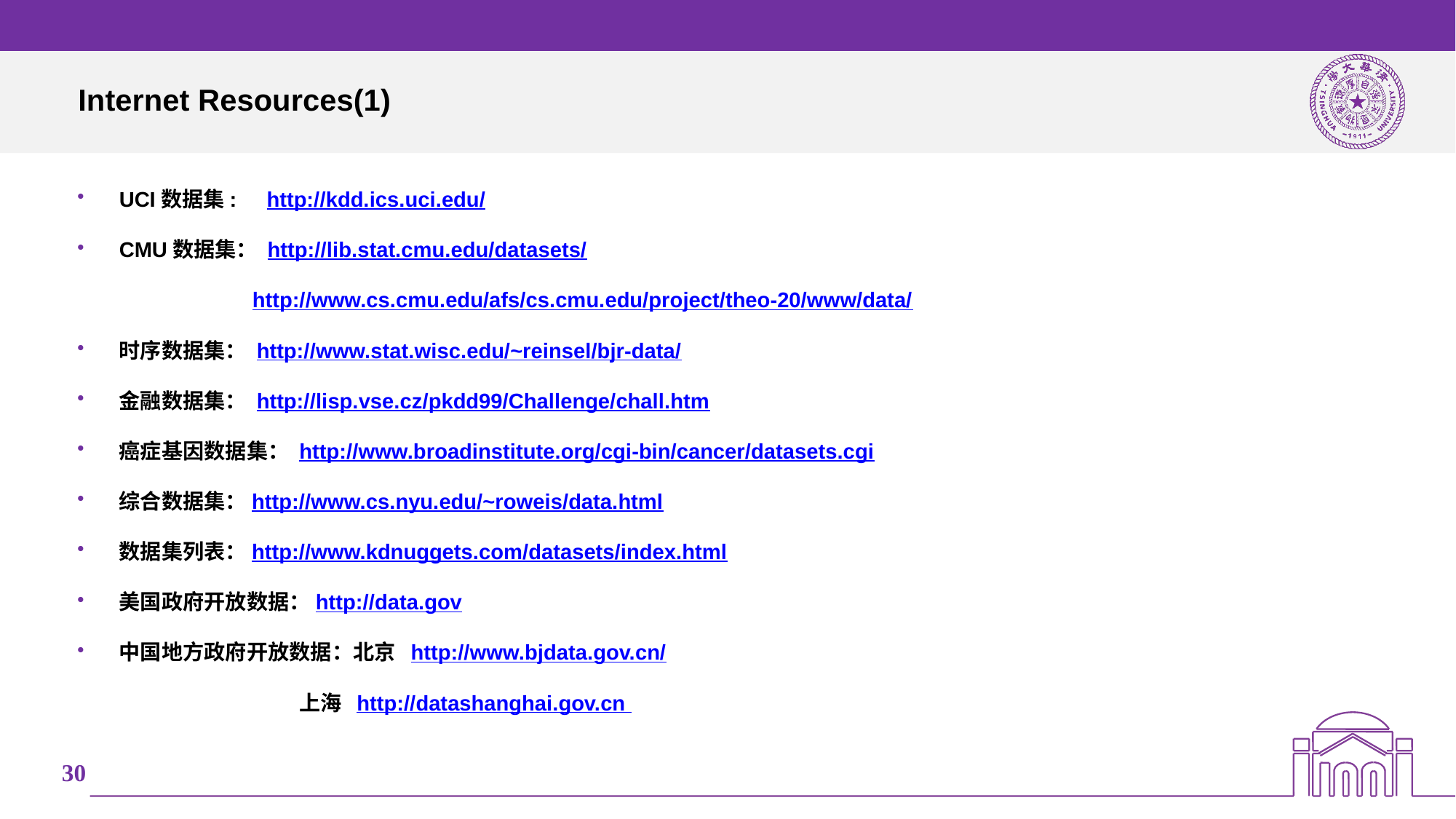

# Internet Resources(1)
UCI数据集:     http://kdd.ics.uci.edu/
CMU数据集： http://lib.stat.cmu.edu/datasets/
                             http://www.cs.cmu.edu/afs/cs.cmu.edu/project/theo-20/www/data/
时序数据集： http://www.stat.wisc.edu/~reinsel/bjr-data/
金融数据集： http://lisp.vse.cz/pkdd99/Challenge/chall.htm
癌症基因数据集： http://www.broadinstitute.org/cgi-bin/cancer/datasets.cgi
综合数据集：http://www.cs.nyu.edu/~roweis/data.html
数据集列表：http://www.kdnuggets.com/datasets/index.html
美国政府开放数据：http://data.gov
中国地方政府开放数据：北京  http://www.bjdata.gov.cn/
                                            上海  http://datashanghai.gov.cn